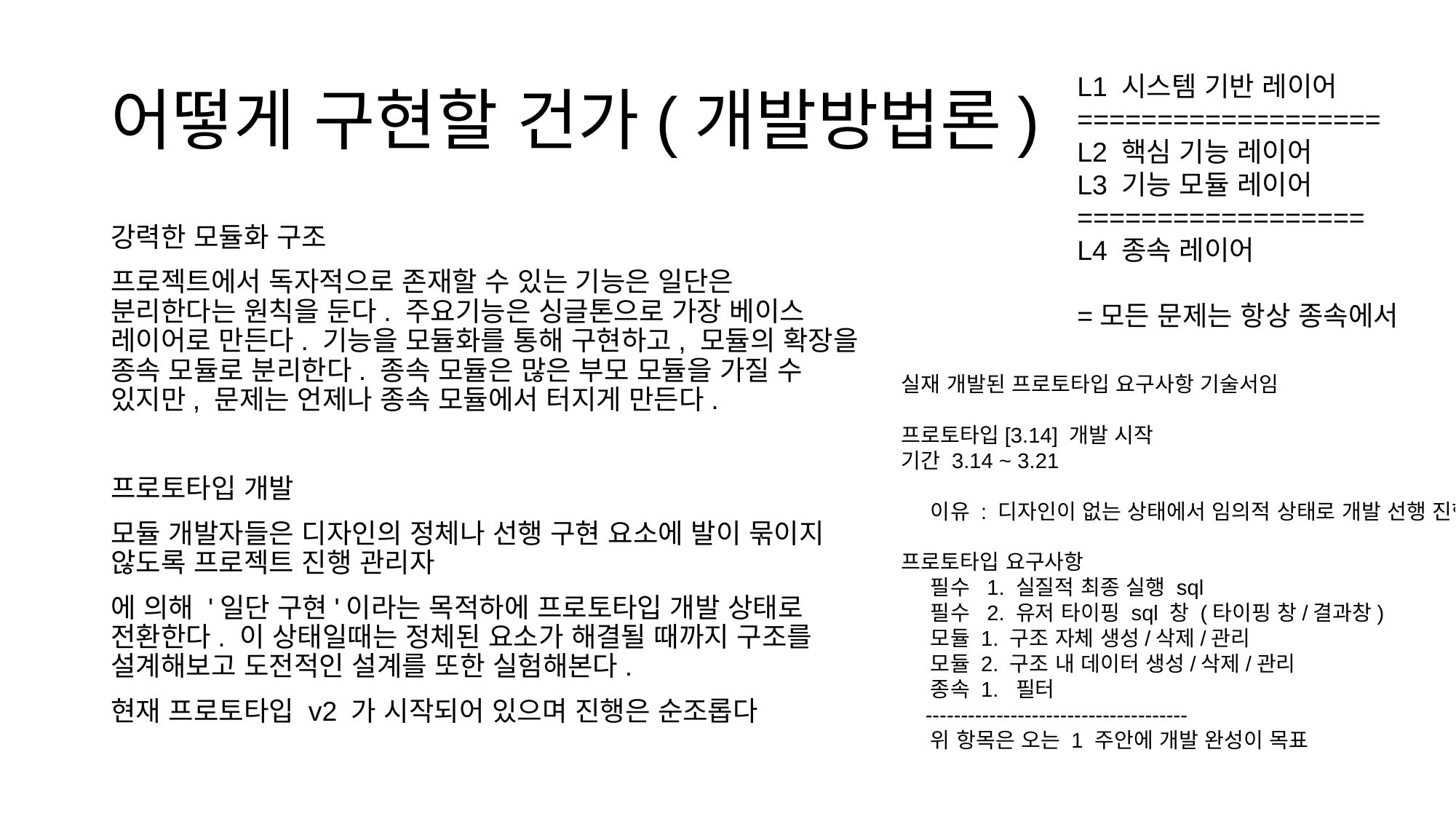

# 어떻게 구현할 건가(개발방법론)
L1 시스템 기반 레이어
===================
L2 핵심 기능 레이어
L3 기능 모듈 레이어
==================
L4 종속 레이어

=모든 문제는 항상 종속에서

강력한 모듈화 구조
프로젝트에서 독자적으로 존재할 수 있는 기능은 일단은 분리한다는 원칙을 둔다. 주요기능은 싱글톤으로 가장 베이스 레이어로 만든다. 기능을 모듈화를 통해 구현하고, 모듈의 확장을 종속 모듈로 분리한다. 종속 모듈은 많은 부모 모듈을 가질 수 있지만, 문제는 언제나 종속 모듈에서 터지게 만든다.

프로토타입 개발
모듈 개발자들은 디자인의 정체나 선행 구현 요소에 발이 묶이지 않도록 프로젝트 진행 관리자
에 의해 '일단 구현'이라는 목적하에 프로토타입 개발 상태로 전환한다. 이 상태일때는 정체된 요소가 해결될 때까지 구조를 설계해보고 도전적인 설계를 또한 실험해본다.
현재 프로토타입 v2 가 시작되어 있으며 진행은 순조롭다
실재 개발된 프로토타입 요구사항 기술서임

프로토타입[3.14] 개발 시작
기간 3.14 ~ 3.21

    이유 : 디자인이 없는 상태에서 임의적 상태로 개발 선행 진행

프로토타입 요구사항
    필수  1. 실질적 최종 실행 sql
    필수  2. 유저 타이핑 sql 창 (타이핑 창/결과창)
    모듈 1. 구조 자체 생성/삭제/관리
    모듈 2. 구조 내 데이터 생성/삭제/관리
    종속 1.  필터
    -------------------------------------
    위 항목은 오는 1 주안에 개발 완성이 목표